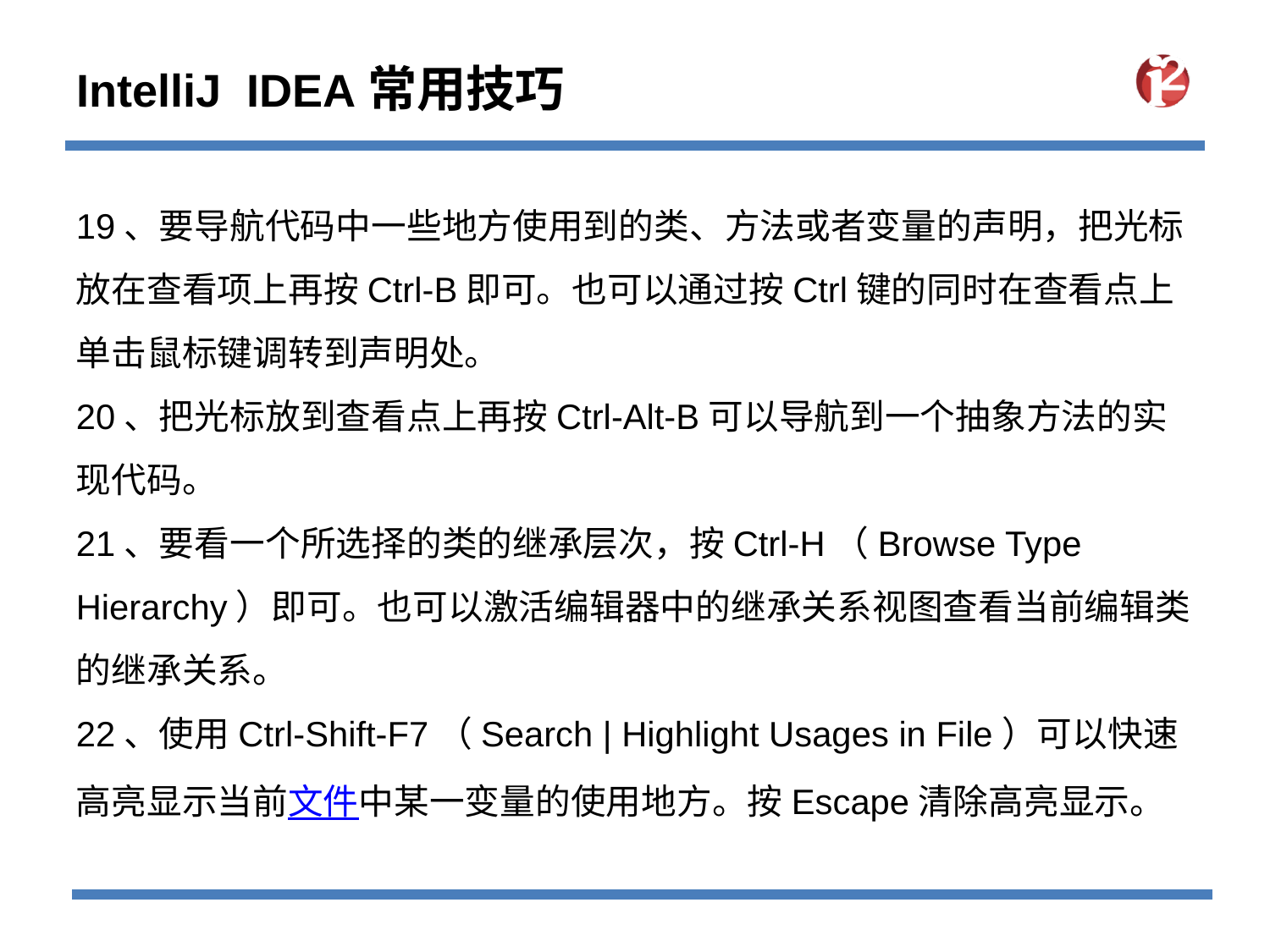

# IntelliJ  IDEA常用技巧
19、要导航代码中一些地方使用到的类、方法或者变量的声明，把光标放在查看项上再按Ctrl-B即可。也可以通过按Ctrl键的同时在查看点上单击鼠标键调转到声明处。
20、把光标放到查看点上再按Ctrl-Alt-B可以导航到一个抽象方法的实现代码。
21、要看一个所选择的类的继承层次，按Ctrl-H（Browse Type Hierarchy）即可。也可以激活编辑器中的继承关系视图查看当前编辑类的继承关系。
22、使用Ctrl-Shift-F7（Search | Highlight Usages in File）可以快速高亮显示当前文件中某一变量的使用地方。按Escape清除高亮显示。